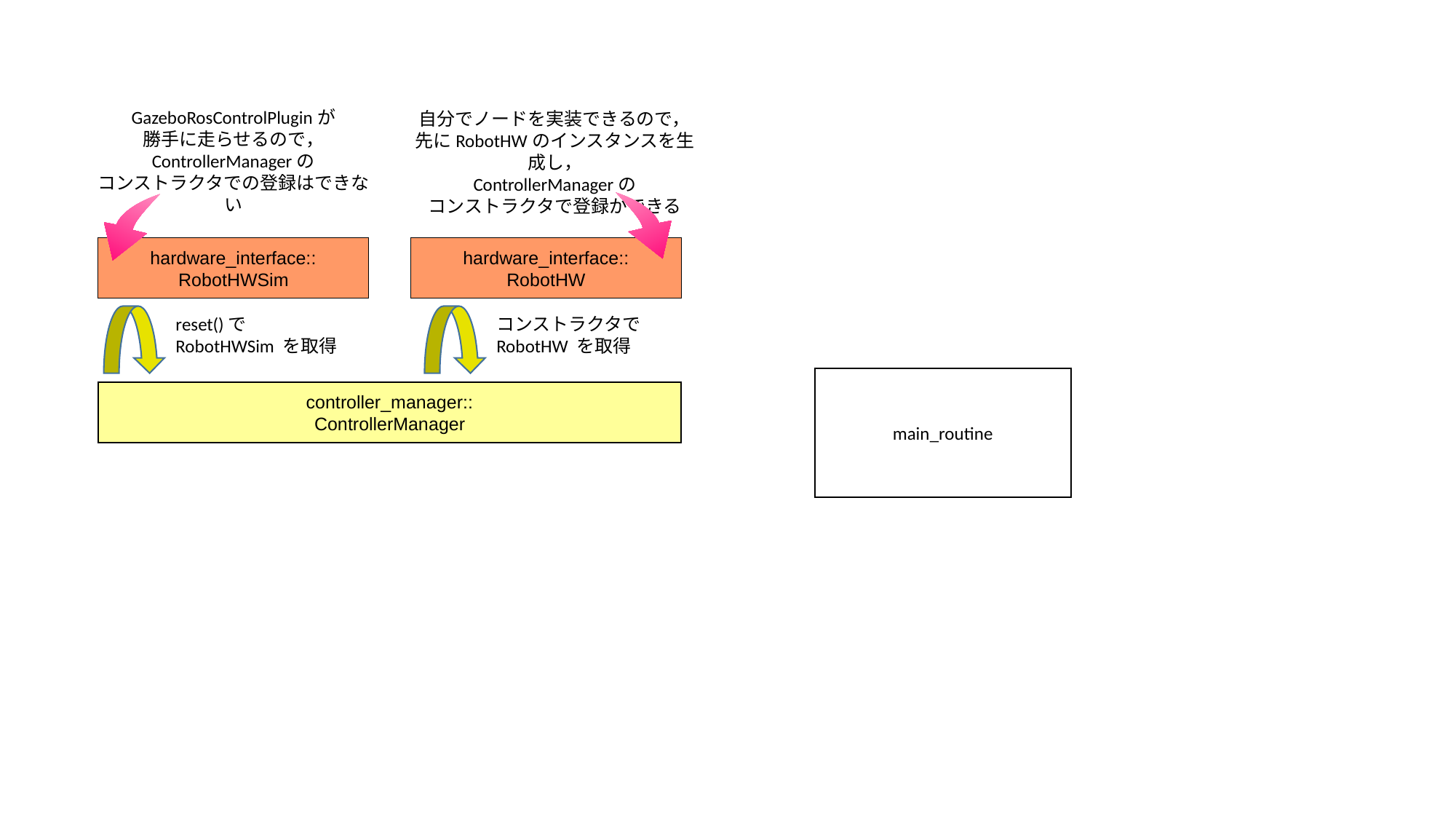

GazeboRosControlPluginが
勝手に走らせるので，
ControllerManagerの
コンストラクタでの登録はできない
自分でノードを実装できるので，
先にRobotHWのインスタンスを生成し，
ControllerManagerの
コンストラクタで登録ができる

hardware_interface::
RobotHWSim
hardware_interface::
RobotHW
reset()で
RobotHWSim を取得
コンストラクタで
RobotHW を取得

main_routine
controller_manager::
ControllerManager